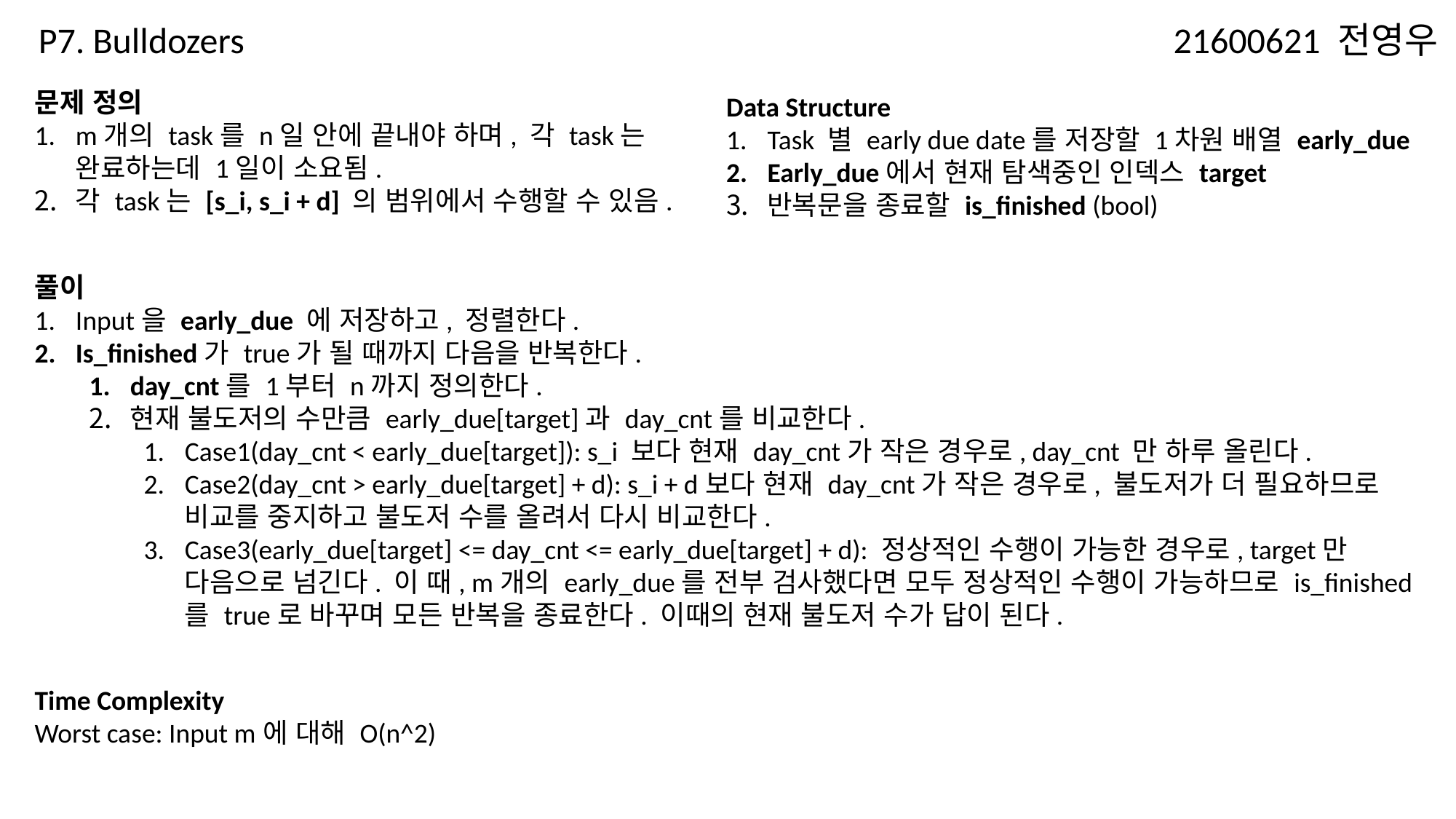

P7. Bulldozers
21600621 전영우
문제 정의
m개의 task를 n일 안에 끝내야 하며, 각 task는 완료하는데 1일이 소요됨.
각 task는 [s_i, s_i + d] 의 범위에서 수행할 수 있음.
Data Structure
Task 별 early due date를 저장할 1차원 배열 early_due
Early_due에서 현재 탐색중인 인덱스 target
반복문을 종료할 is_finished (bool)
풀이
Input을 early_due 에 저장하고, 정렬한다.
Is_finished가 true가 될 때까지 다음을 반복한다.
day_cnt를 1부터 n까지 정의한다.
현재 불도저의 수만큼 early_due[target]과 day_cnt를 비교한다.
Case1(day_cnt < early_due[target]): s_i 보다 현재 day_cnt가 작은 경우로, day_cnt 만 하루 올린다.
Case2(day_cnt > early_due[target] + d): s_i + d보다 현재 day_cnt가 작은 경우로, 불도저가 더 필요하므로 비교를 중지하고 불도저 수를 올려서 다시 비교한다.
Case3(early_due[target] <= day_cnt <= early_due[target] + d): 정상적인 수행이 가능한 경우로, target만 다음으로 넘긴다. 이 때, m개의 early_due를 전부 검사했다면 모두 정상적인 수행이 가능하므로 is_finished를 true로 바꾸며 모든 반복을 종료한다. 이때의 현재 불도저 수가 답이 된다.
Time Complexity
Worst case: Input m에 대해 O(n^2)